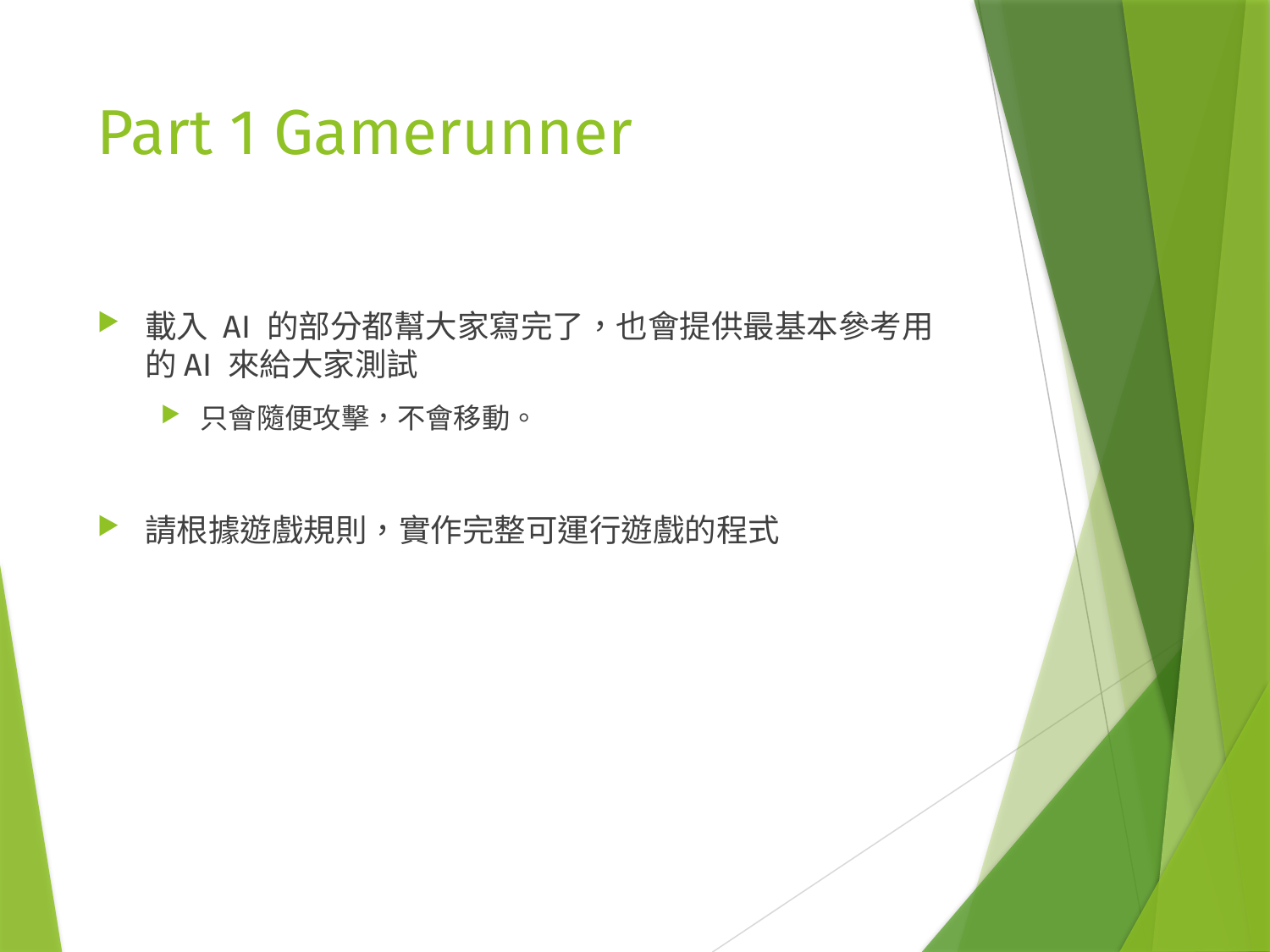

# Part 1 Gamerunner
載入 AI 的部分都幫大家寫完了，也會提供最基本參考用的AI 來給大家測試
只會隨便攻擊，不會移動。

請根據遊戲規則，實作完整可運行遊戲的程式